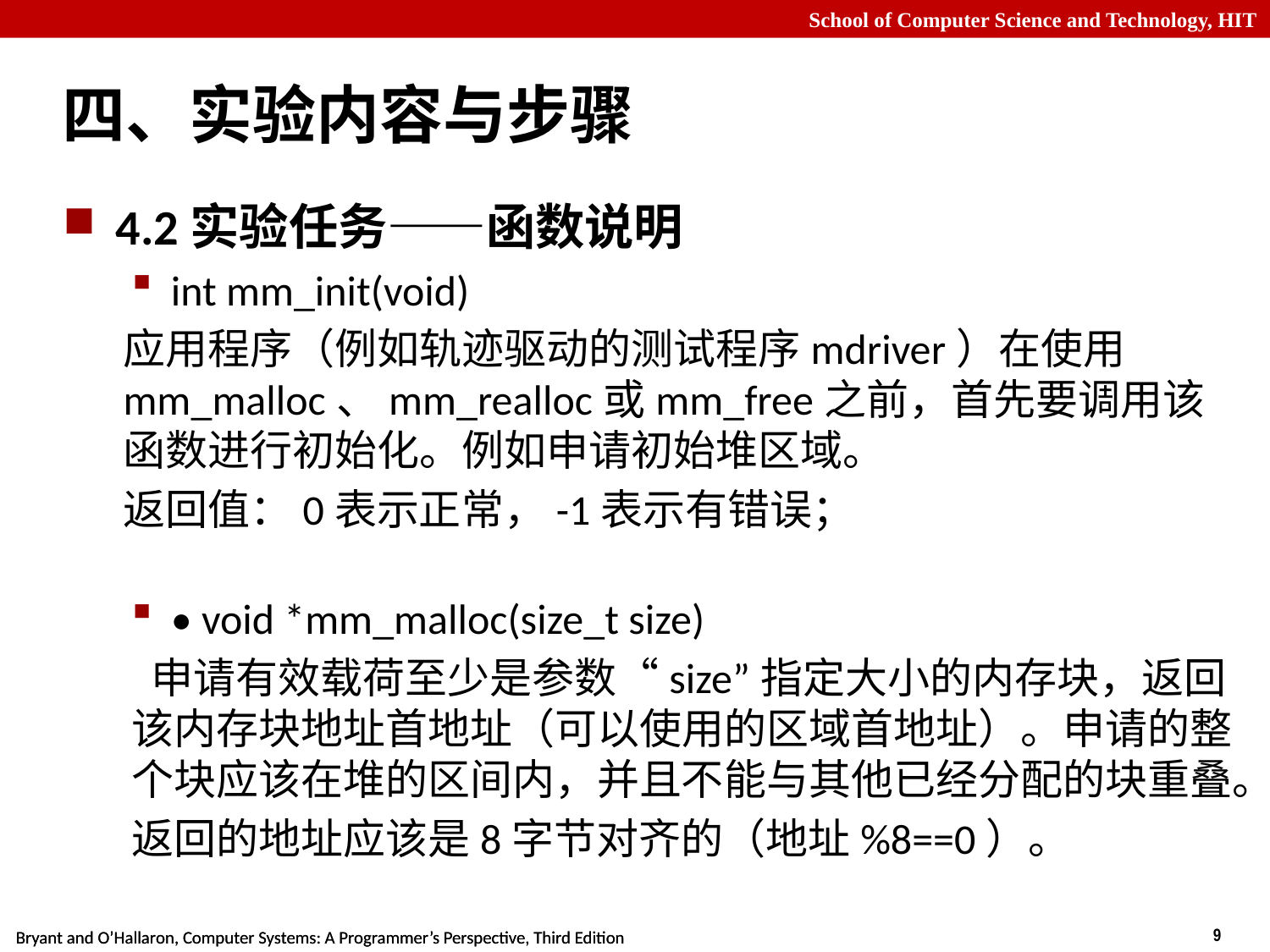

# 四、实验内容与步骤
4.2实验任务——函数说明
int mm_init(void)
应用程序（例如轨迹驱动的测试程序mdriver）在使用mm_malloc、mm_realloc或mm_free之前，首先要调用该函数进行初始化。例如申请初始堆区域。
返回值：0表示正常，-1表示有错误；

• void *mm_malloc(size_t size)
 申请有效载荷至少是参数“size”指定大小的内存块，返回该内存块地址首地址（可以使用的区域首地址）。申请的整个块应该在堆的区间内，并且不能与其他已经分配的块重叠。
返回的地址应该是8字节对齐的（地址%8==0）。